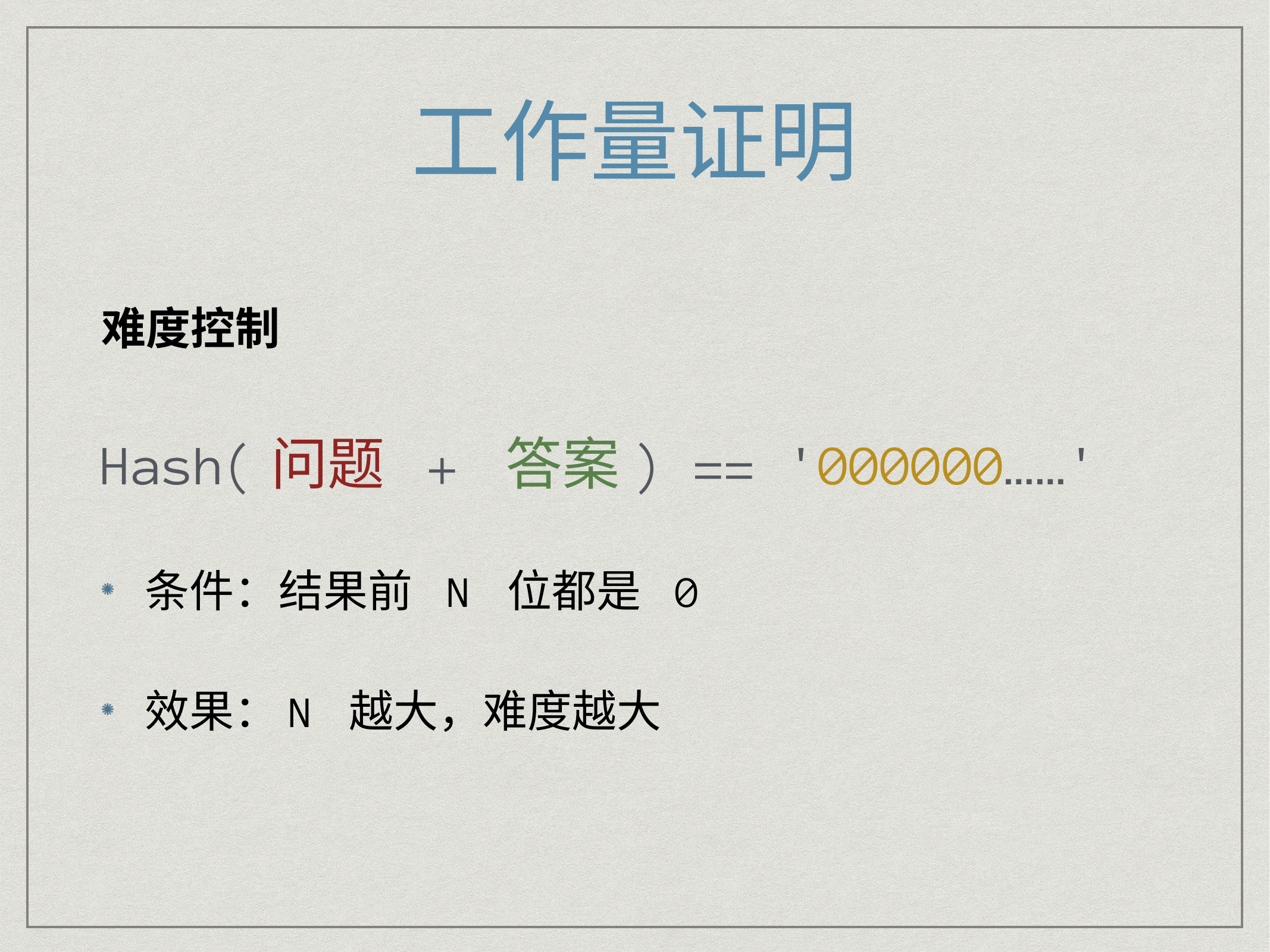

# 工作量证明
难度控制
Hash(问题 + 答案) == '000000……'
条件：结果前 N 位都是 0
效果：N 越大，难度越大